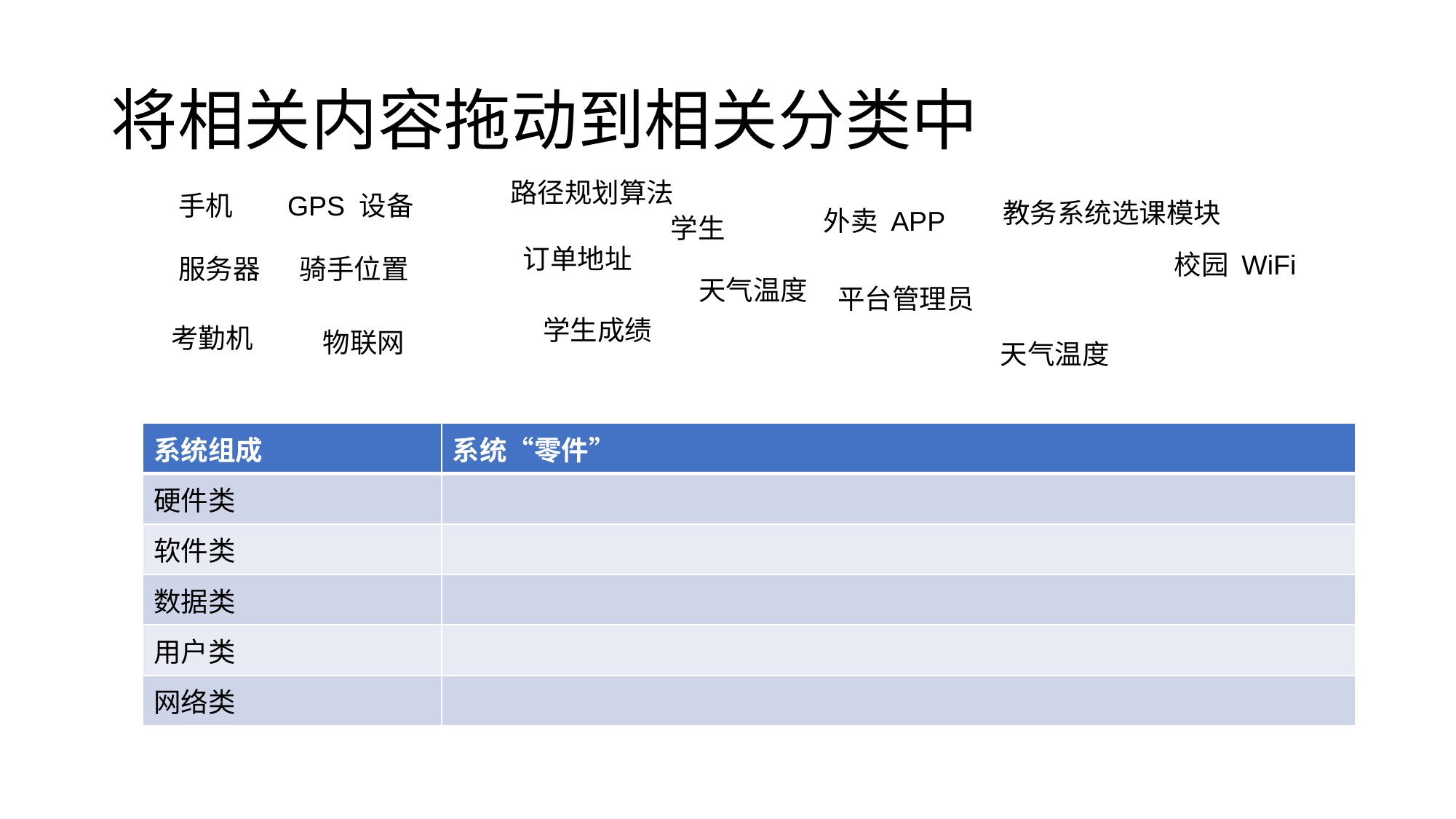

# 将相关内容拖动到相关分类中
路径规划算法
GPS 设备
手机
教务系统选课模块
外卖 APP
学生
订单地址
校园 WiFi
服务器
骑手位置
天气温度
平台管理员
学生成绩
考勤机
物联网
天气温度
| 系统组成 | 系统“零件” |
| --- | --- |
| 硬件类 |  |
| 软件类 |  |
| 数据类 |  |
| 用户类 |  |
| 网络类 |  |